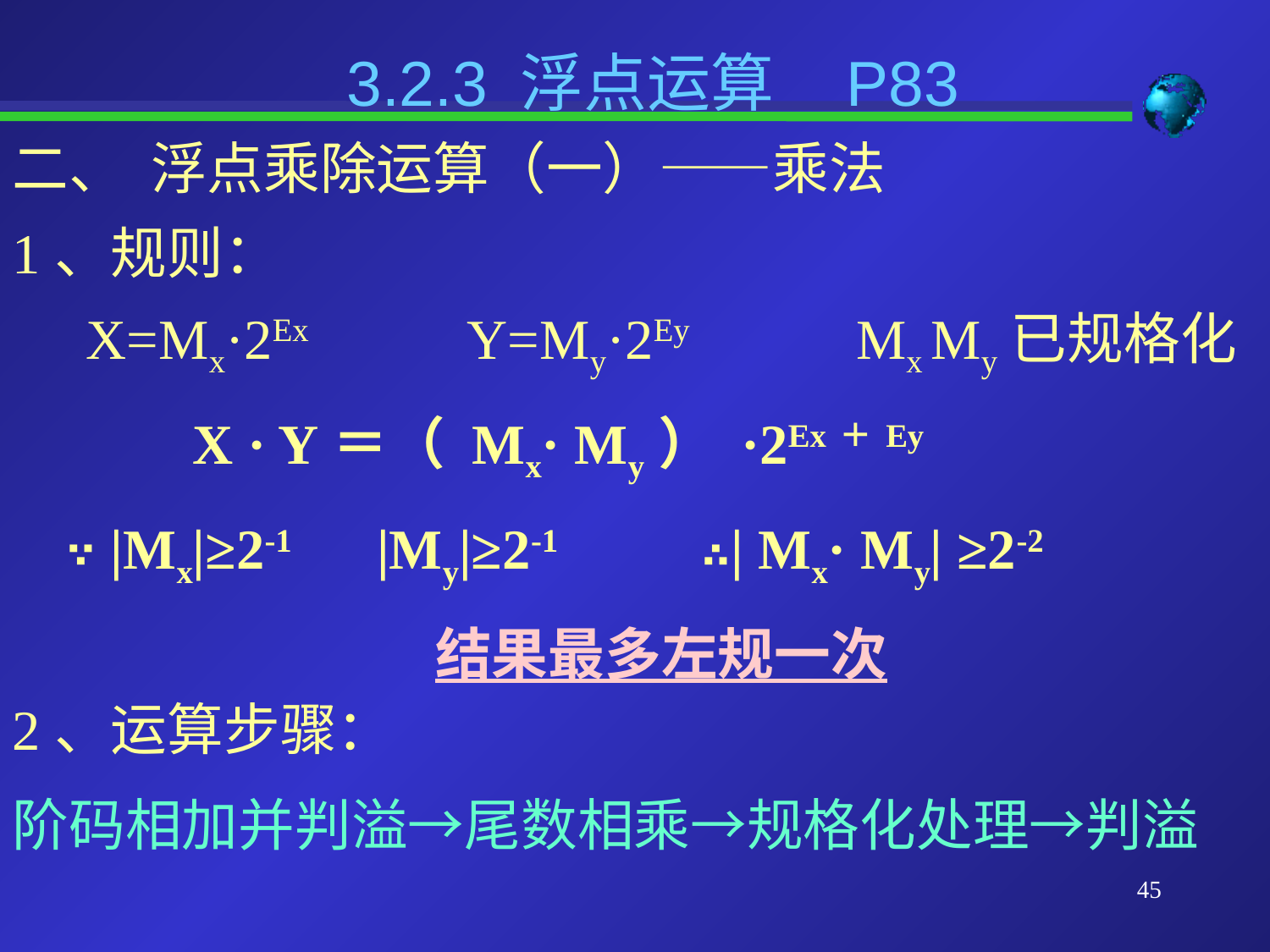

3.2.3 浮点运算    P83
二、  浮点乘除运算（一）——乘法
1、规则：
X=Mx·2Ex		Y=My·2Ey		 Mx My已规格化
	X · Y＝（ Mx· My） ·2Ex＋Ey
∵ |Mx|≥2-1      |My|≥2-1 		∴| Mx· My| ≥2-2
结果最多左规一次
2、运算步骤：
阶码相加并判溢→尾数相乘→规格化处理→判溢
45